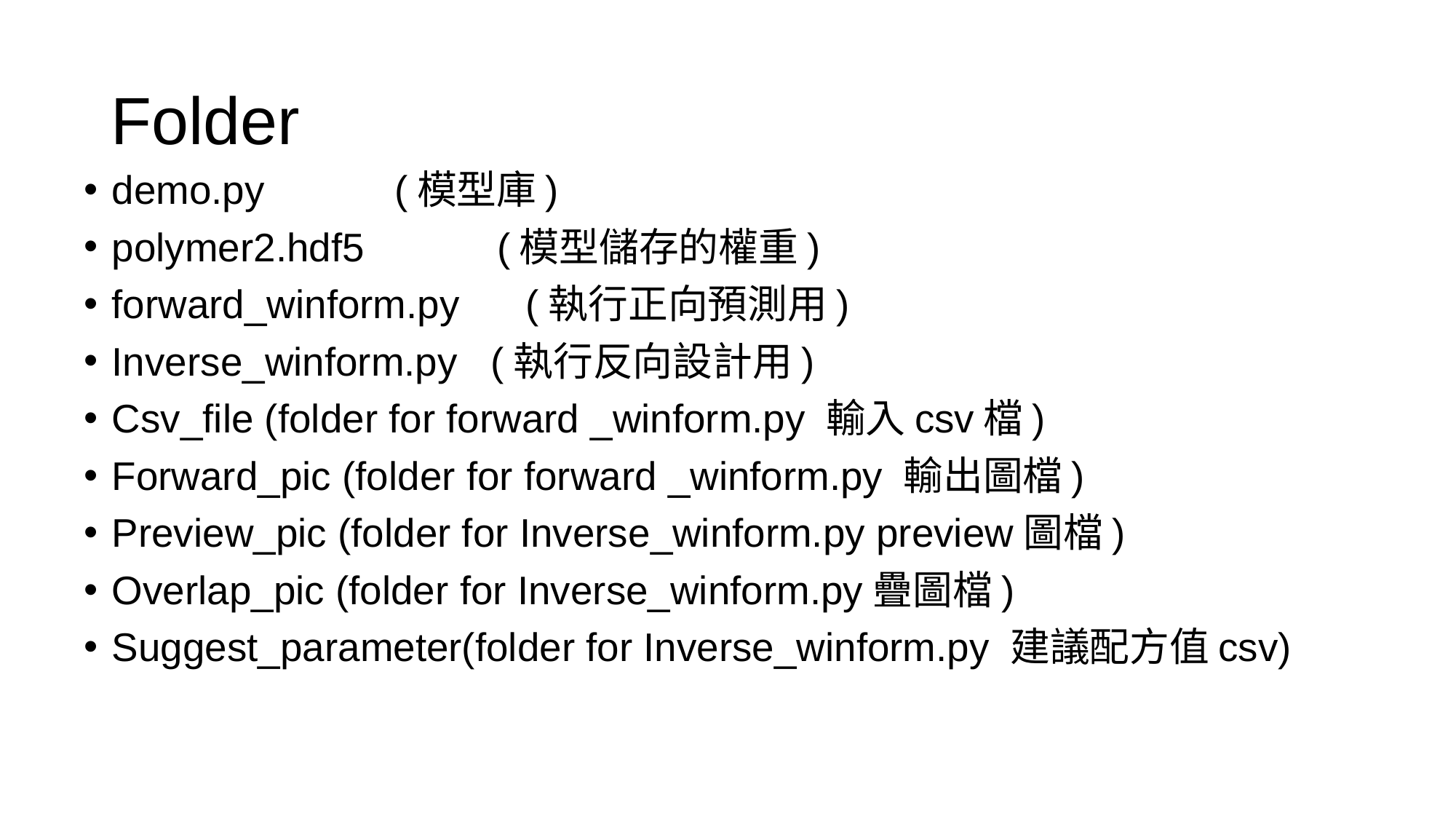

# Folder
demo.py		       (模型庫)
polymer2.hdf5  	       (模型儲存的權重)
forward_winform.py      (執行正向預測用)
Inverse_winform.py   (執行反向設計用)
Csv_file (folder for forward _winform.py 輸入csv檔)
Forward_pic (folder for forward _winform.py 輸出圖檔)
Preview_pic (folder for Inverse_winform.py preview圖檔)
Overlap_pic (folder for Inverse_winform.py疊圖檔)
Suggest_parameter(folder for Inverse_winform.py 建議配方值csv)